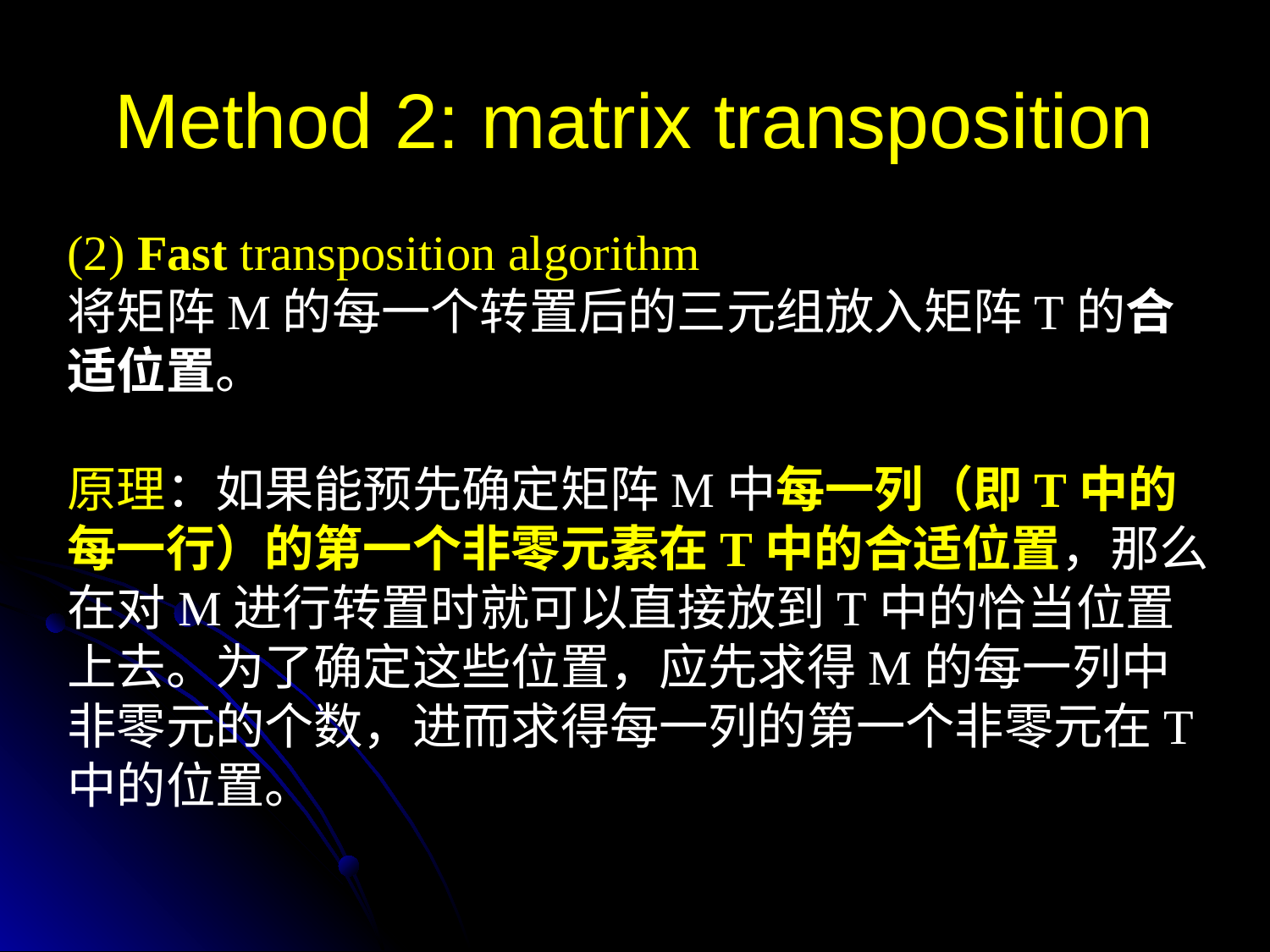

# Method 2: matrix transposition
(2) Fast transposition algorithm
将矩阵M的每一个转置后的三元组放入矩阵T的合适位置。

原理：如果能预先确定矩阵M中每一列（即T中的每一行）的第一个非零元素在T中的合适位置，那么在对M进行转置时就可以直接放到T中的恰当位置上去。为了确定这些位置，应先求得M的每一列中非零元的个数，进而求得每一列的第一个非零元在T中的位置。